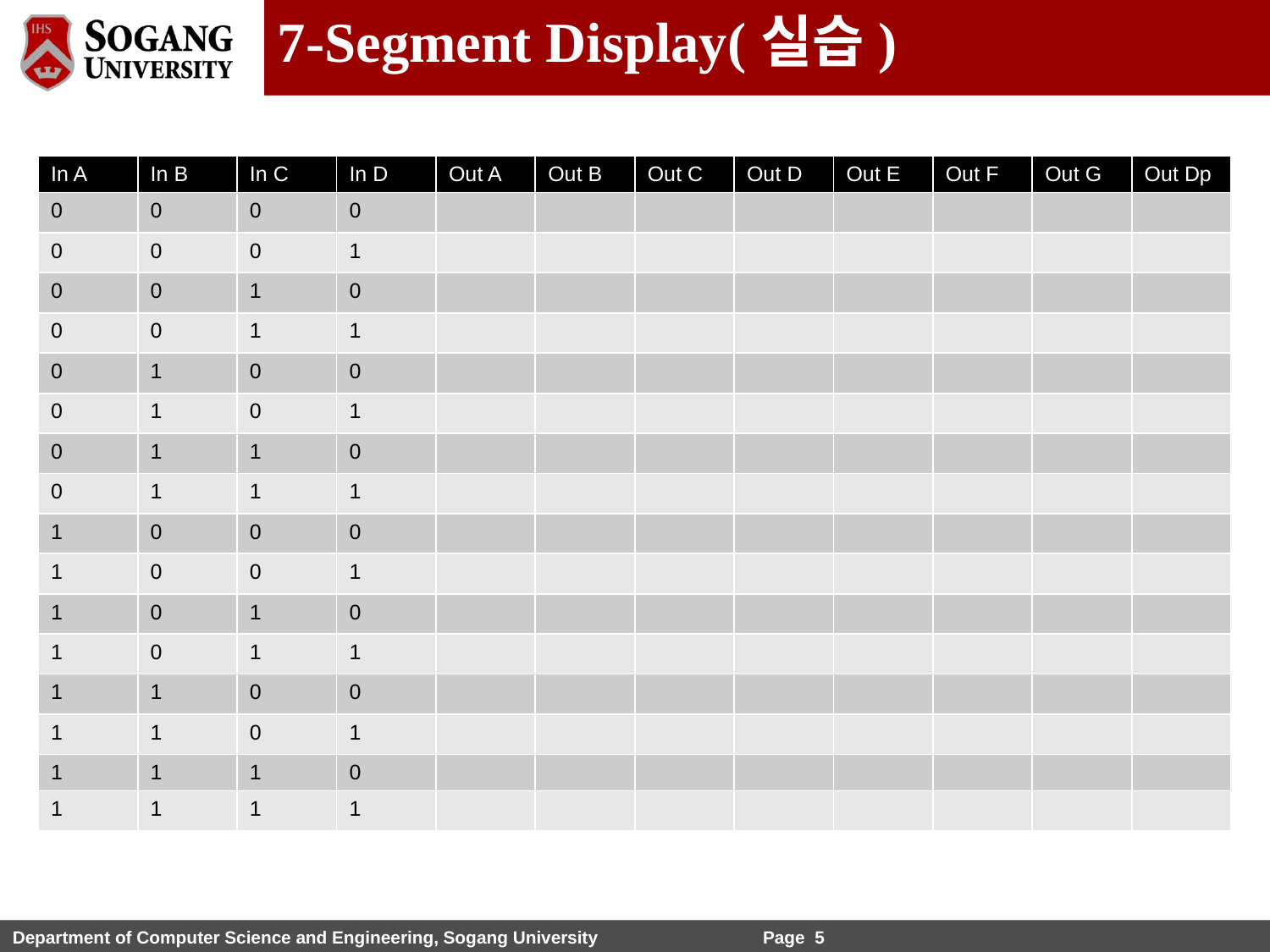

7-Segment Display(실습)

| In A | In B | In C | In D | Out A | Out B | Out C | Out D | Out E | Out F | Out G | Out Dp |
| --- | --- | --- | --- | --- | --- | --- | --- | --- | --- | --- | --- |
| 0 | 0 | 0 | 0 |  |  |  |  |  |  |  |  |
| 0 | 0 | 0 | 1 |  |  |  |  |  |  |  |  |
| 0 | 0 | 1 | 0 |  |  |  |  |  |  |  |  |
| 0 | 0 | 1 | 1 |  |  |  |  |  |  |  |  |
| 0 | 1 | 0 | 0 |  |  |  |  |  |  |  |  |
| 0 | 1 | 0 | 1 |  |  |  |  |  |  |  |  |
| 0 | 1 | 1 | 0 |  |  |  |  |  |  |  |  |
| 0 | 1 | 1 | 1 |  |  |  |  |  |  |  |  |
| 1 | 0 | 0 | 0 |  |  |  |  |  |  |  |  |
| 1 | 0 | 0 | 1 |  |  |  |  |  |  |  |  |
| 1 | 0 | 1 | 0 |  |  |  |  |  |  |  |  |
| 1 | 0 | 1 | 1 |  |  |  |  |  |  |  |  |
| 1 | 1 | 0 | 0 |  |  |  |  |  |  |  |  |
| 1 | 1 | 0 | 1 |  |  |  |  |  |  |  |  |
| 1 | 1 | 1 | 0 |  |  |  |  |  |  |  |  |
| 1 | 1 | 1 | 1 |  |  |  |  |  |  |  |  |